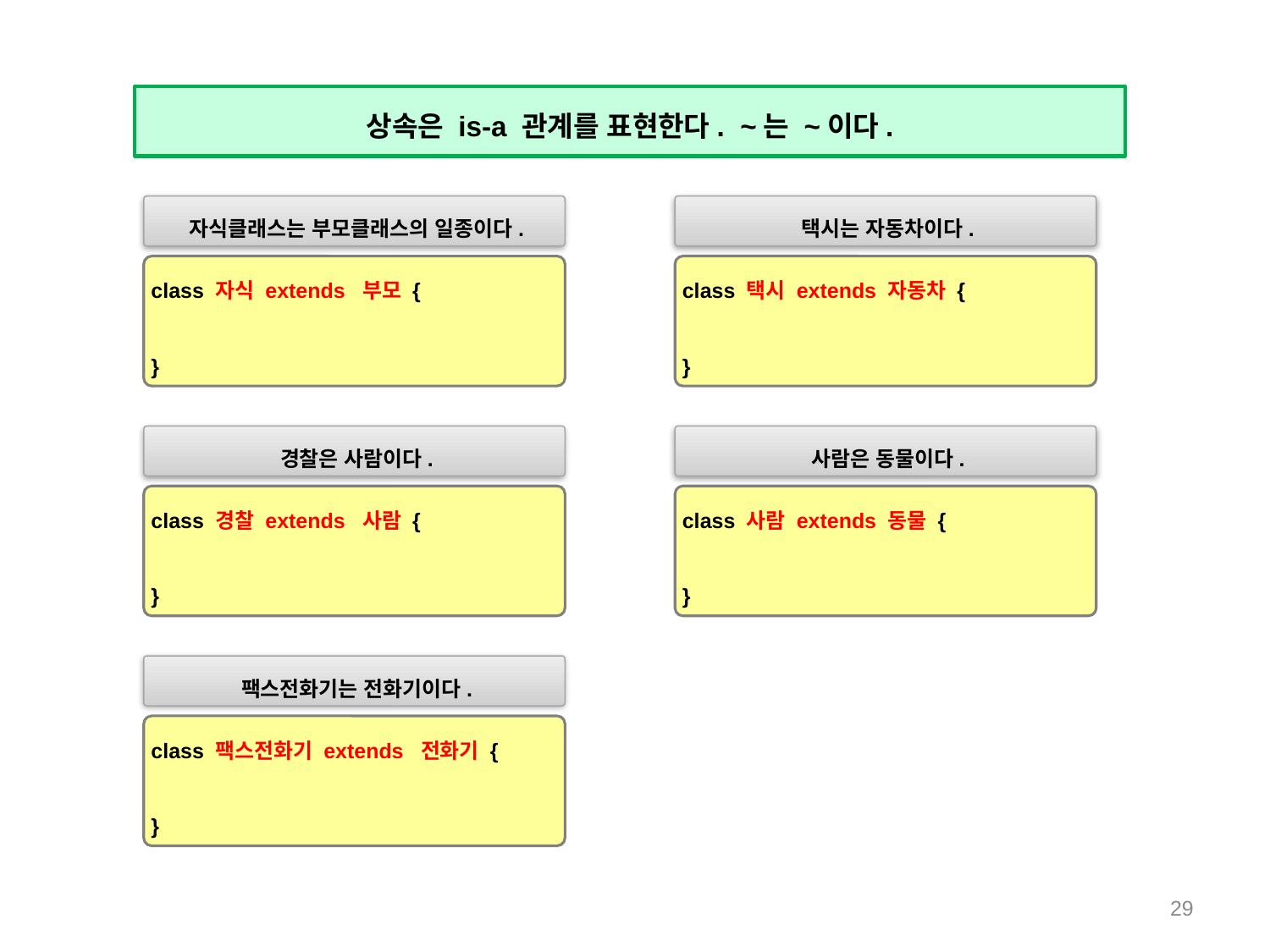

상속은 is-a 관계를 표현한다.  ~는 ~이다.
자식클래스는 부모클래스의 일종이다.
택시는 자동차이다.
class 자식 extends  부모 {

}
class 택시 extends 자동차 {

}
경찰은 사람이다.
사람은 동물이다.
class 경찰 extends  사람 {

}
class 사람 extends 동물 {

}
팩스전화기는 전화기이다.
class 팩스전화기 extends  전화기 {

}
29